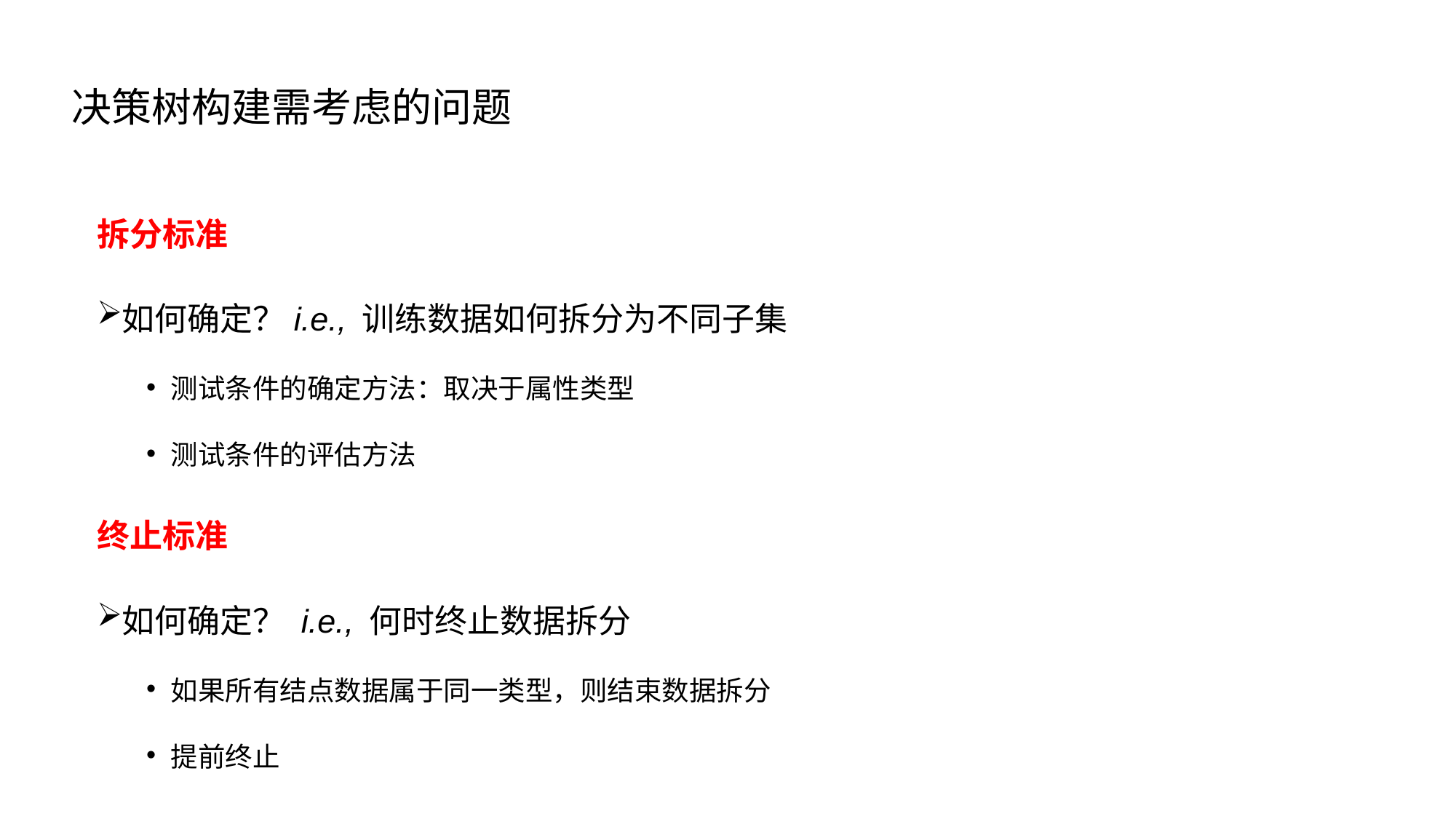

# 决策树构建需考虑的问题
拆分标准
如何确定？i.e., 训练数据如何拆分为不同子集
测试条件的确定方法：取决于属性类型
测试条件的评估方法
终止标准
如何确定？ i.e., 何时终止数据拆分
如果所有结点数据属于同一类型，则结束数据拆分
提前终止